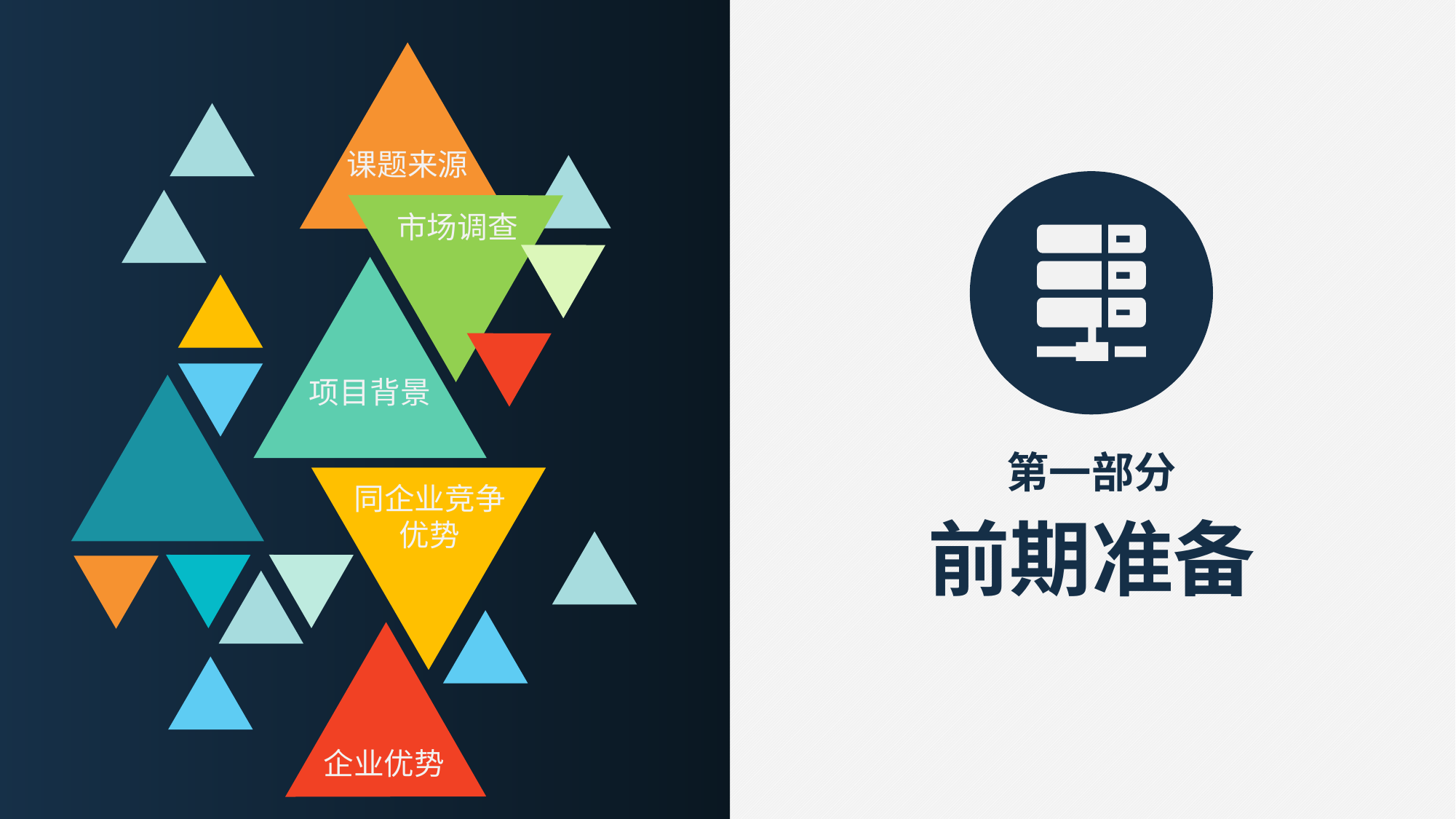

课题来源

市场调查

项目背景

第一部分

同企业竞争
优势
前期准备

企业优势